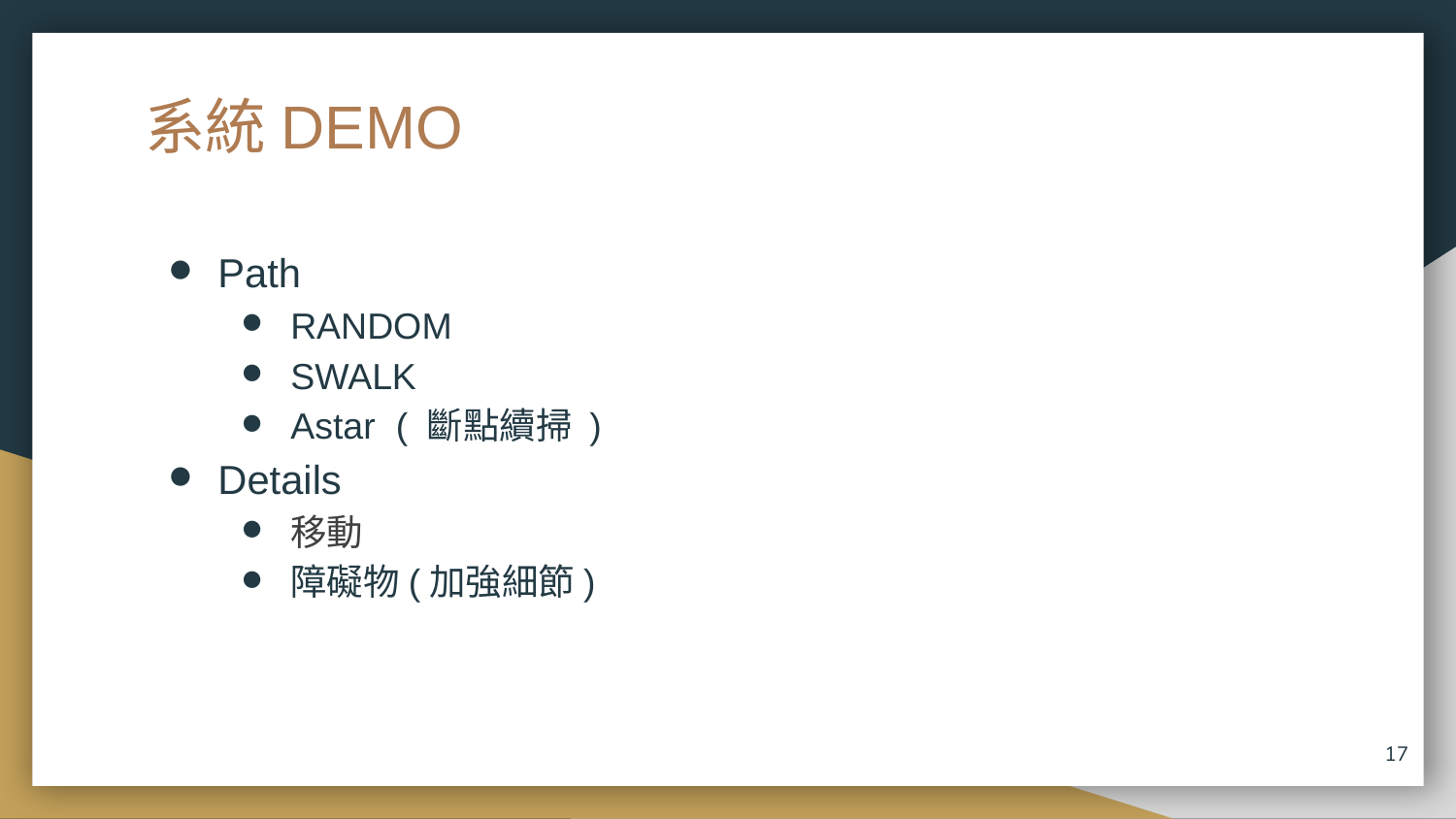

# 系統DEMO
Path
RANDOM
SWALK
Astar  ( 斷點續掃 )
Details
移動
障礙物(加強細節)

17